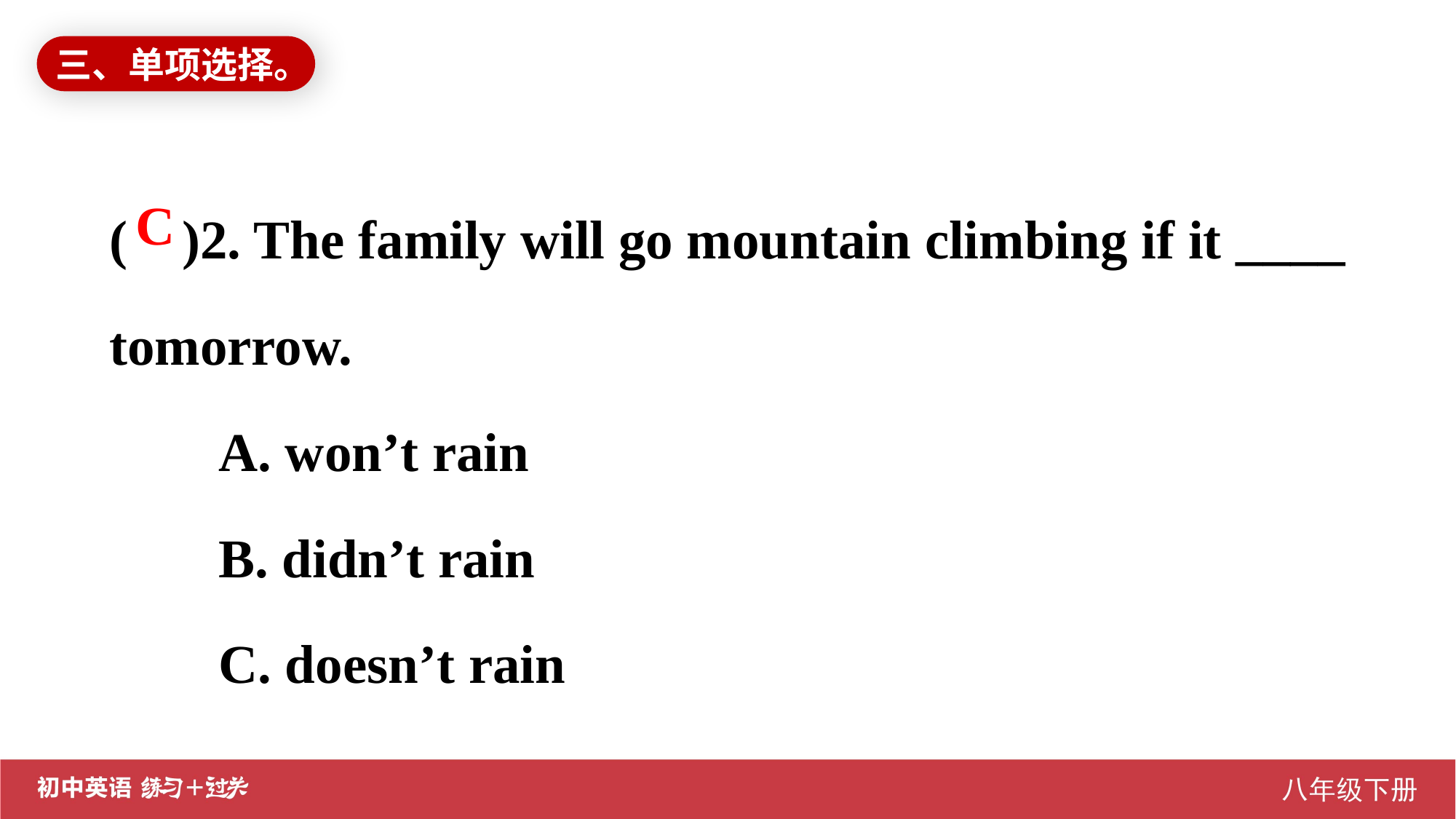

三、单项选择。
(    )2. The family will go mountain climbing if it ____  tomorrow.
A. won’t rain
B. didn’t rain
C. doesn’t rain
C